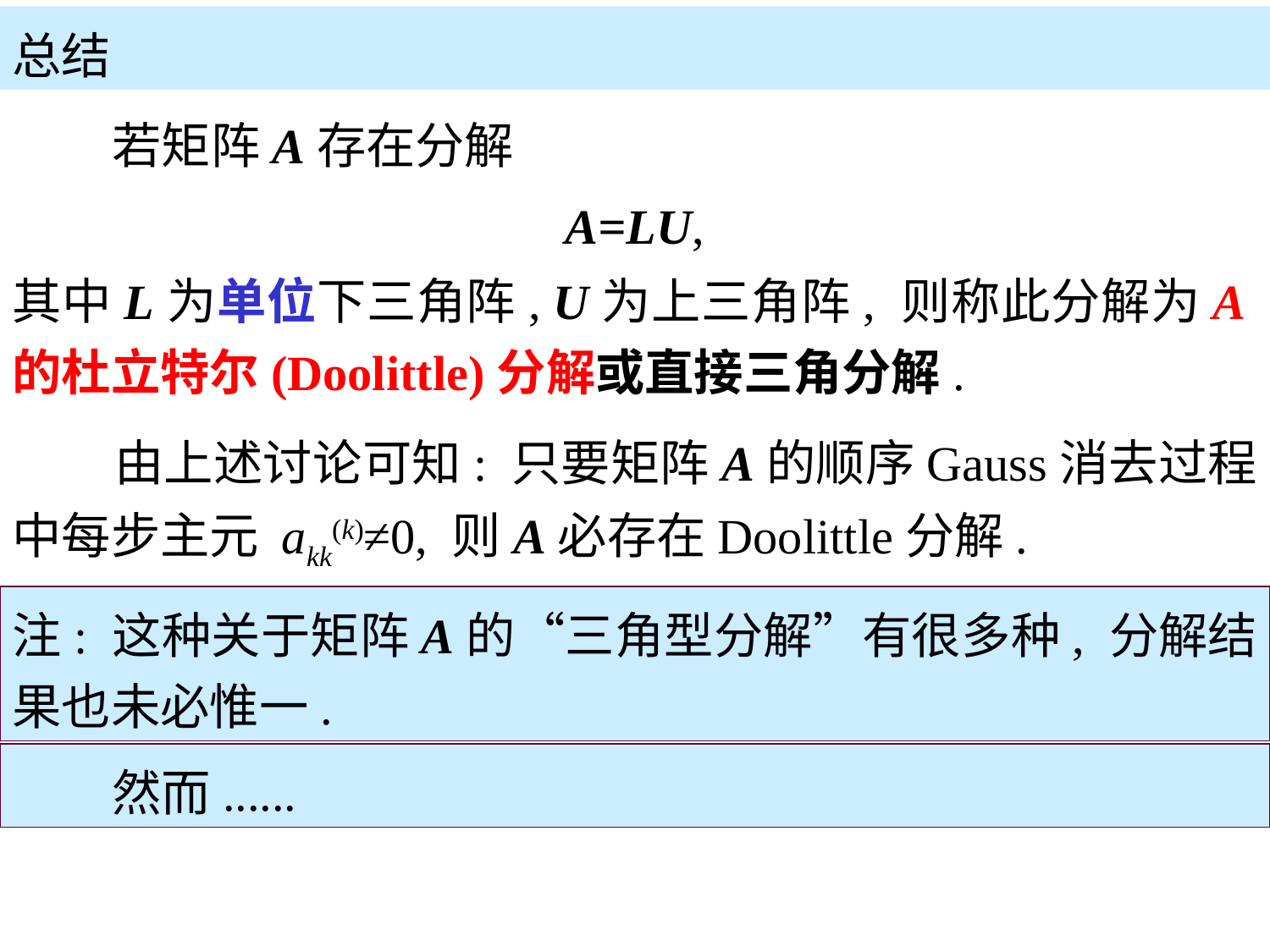

总结
        若矩阵A存在分解
A=LU,
其中L为单位下三角阵, U为上三角阵, 则称此分解为A的杜立特尔(Doolittle)分解或直接三角分解.
        由上述讨论可知: 只要矩阵A的顺序Gauss消去过程中每步主元 akk(k)≠0, 则A必存在Doolittle分解.
注: 这种关于矩阵A的“三角型分解”有很多种, 分解结果也未必惟一.
        然而......